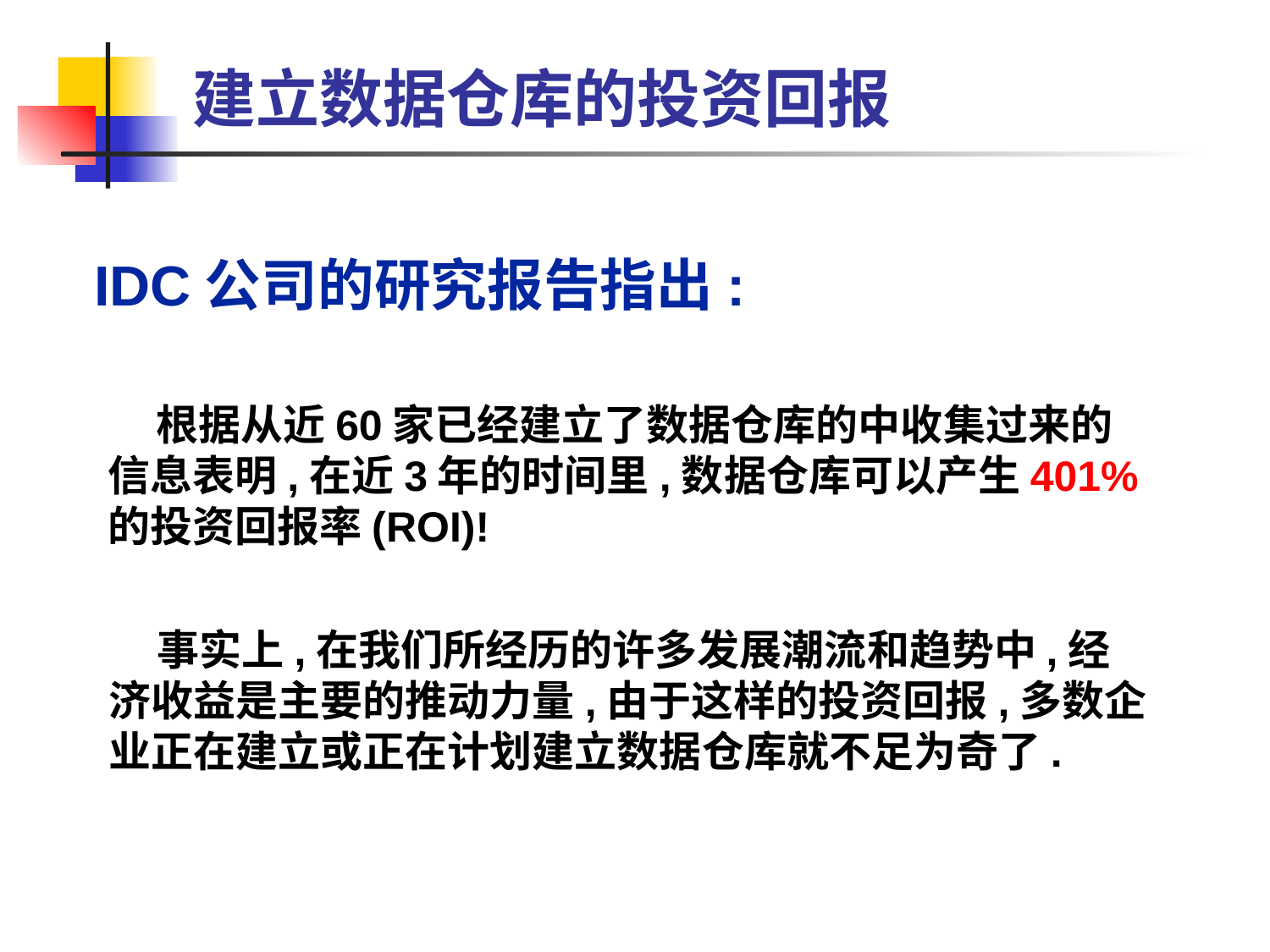

建立数据仓库的投资回报
IDC公司的研究报告指出:
    根据从近60家已经建立了数据仓库的中收集过来的信息表明,在近3年的时间里,数据仓库可以产生401%的投资回报率(ROI)!
    事实上,在我们所经历的许多发展潮流和趋势中,经济收益是主要的推动力量,由于这样的投资回报,多数企业正在建立或正在计划建立数据仓库就不足为奇了.